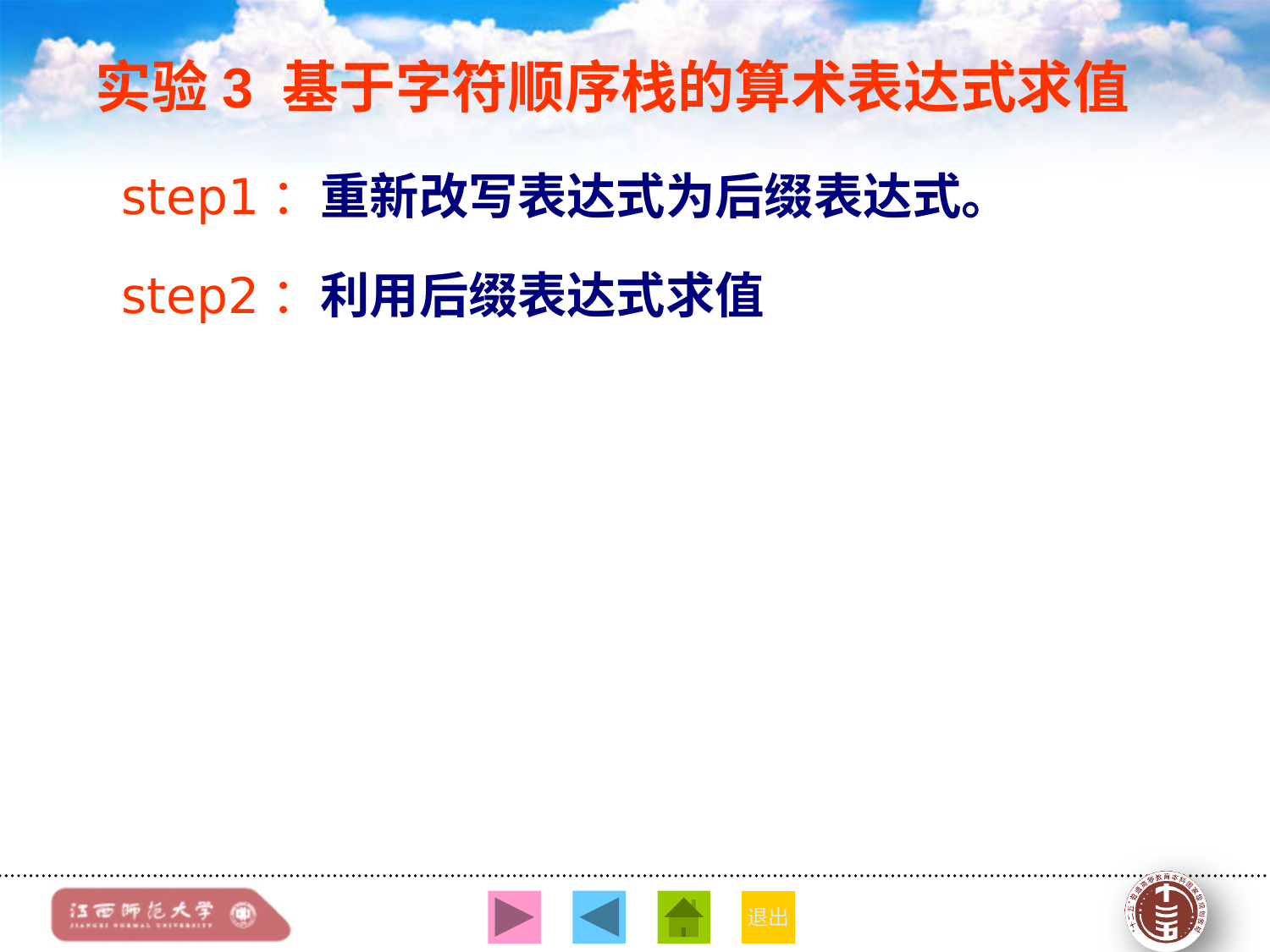

实验3 基于字符顺序栈的算术表达式求值
step1：重新改写表达式为后缀表达式。
step2：利用后缀表达式求值